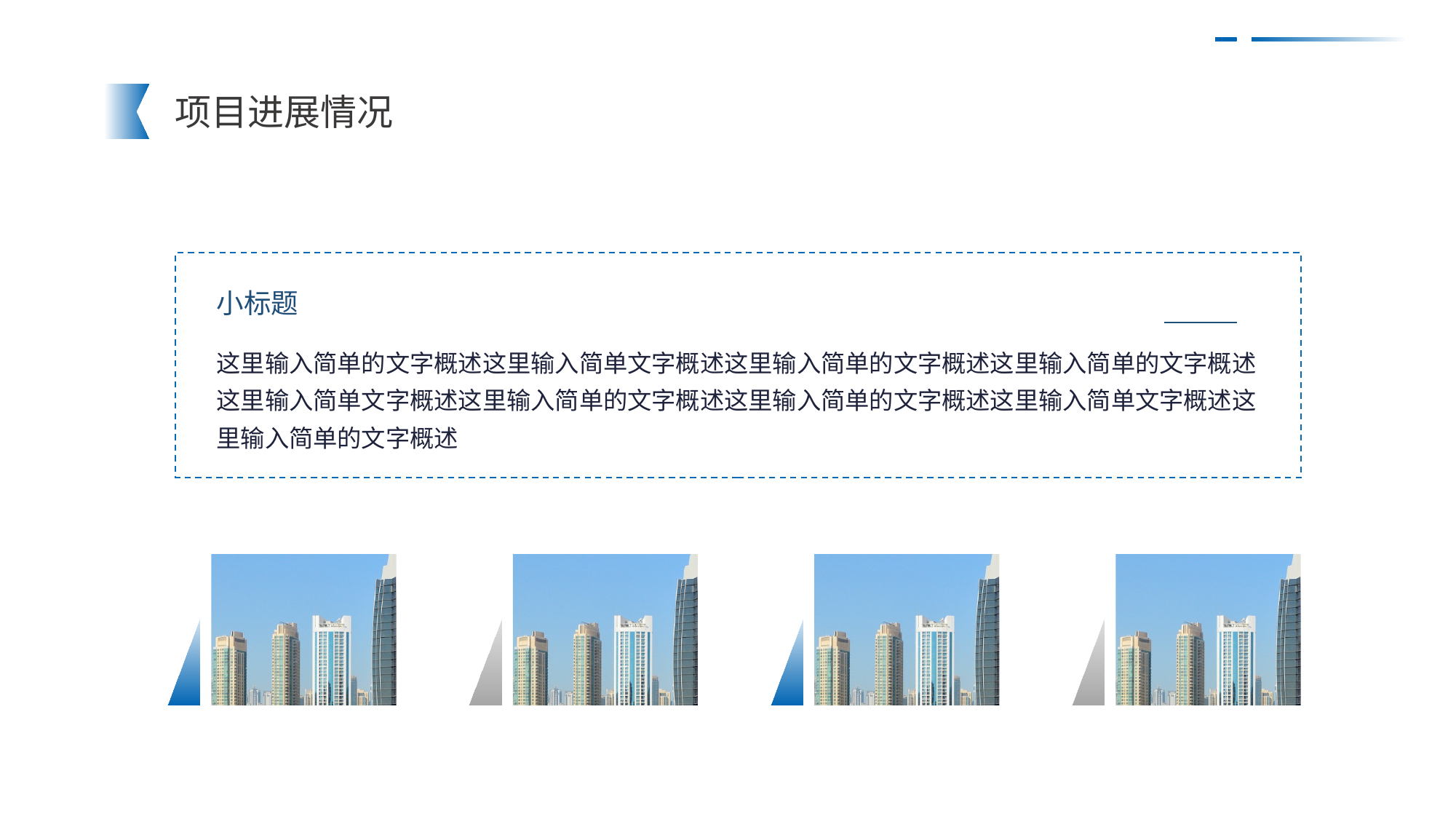

项目进展情况

小标题
这里输入简单的文字概述这里输入简单文字概述这里输入简单的文字概述这里输入简单的文字概述这里输入简单文字概述这里输入简单的文字概述这里输入简单的文字概述这里输入简单文字概述这里输入简单的文字概述